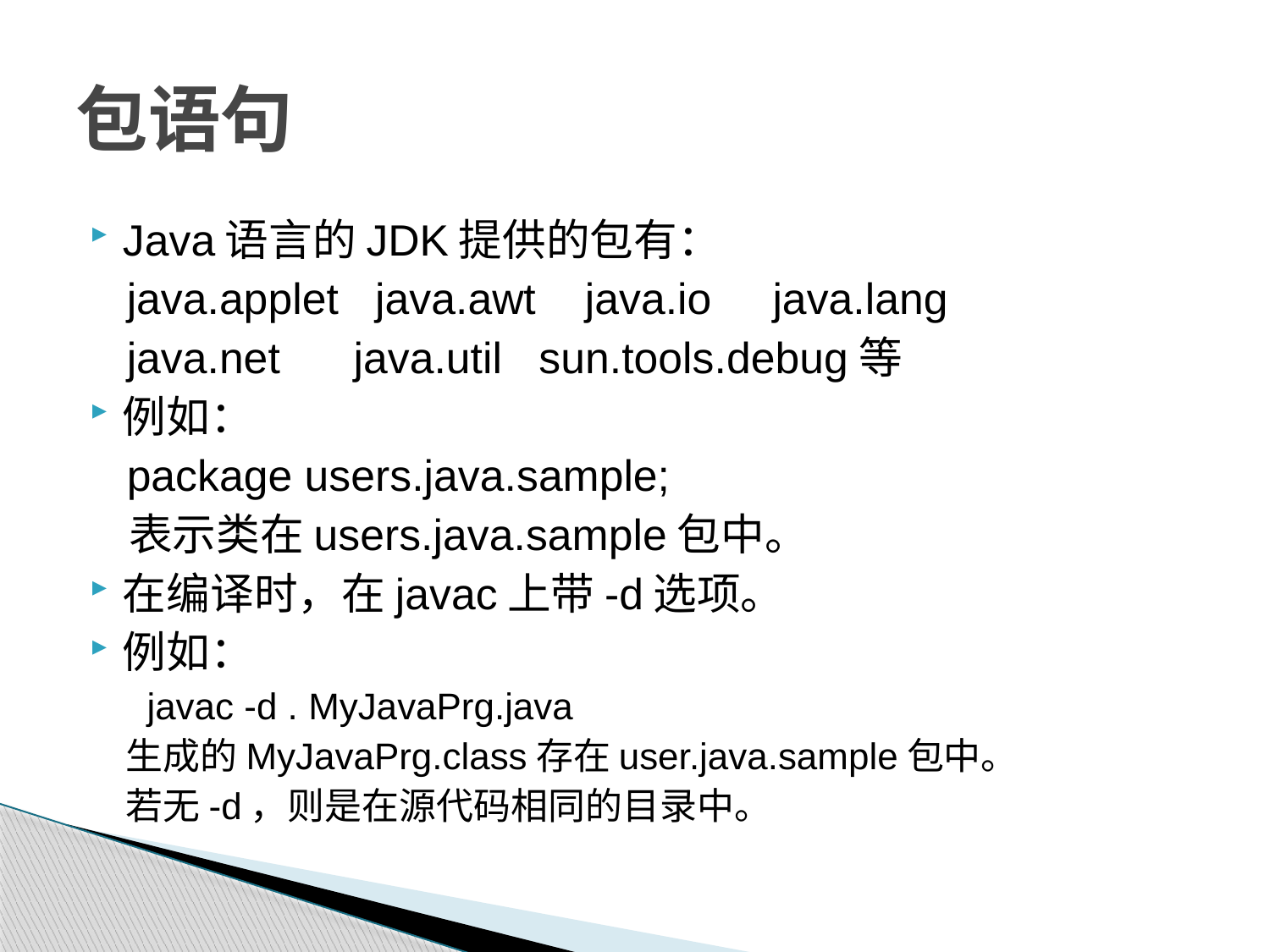

# 包语句
Java语言的JDK提供的包有：
   java.applet   java.awt    java.io     java.lang
   java.net      java.util   sun.tools.debug等
例如：
   package users.java.sample;
   表示类在users.java.sample包中。
在编译时，在javac上带-d选项。
例如：
  javac -d . MyJavaPrg.java
生成的MyJavaPrg.class存在user.java.sample包中。
若无-d，则是在源代码相同的目录中。